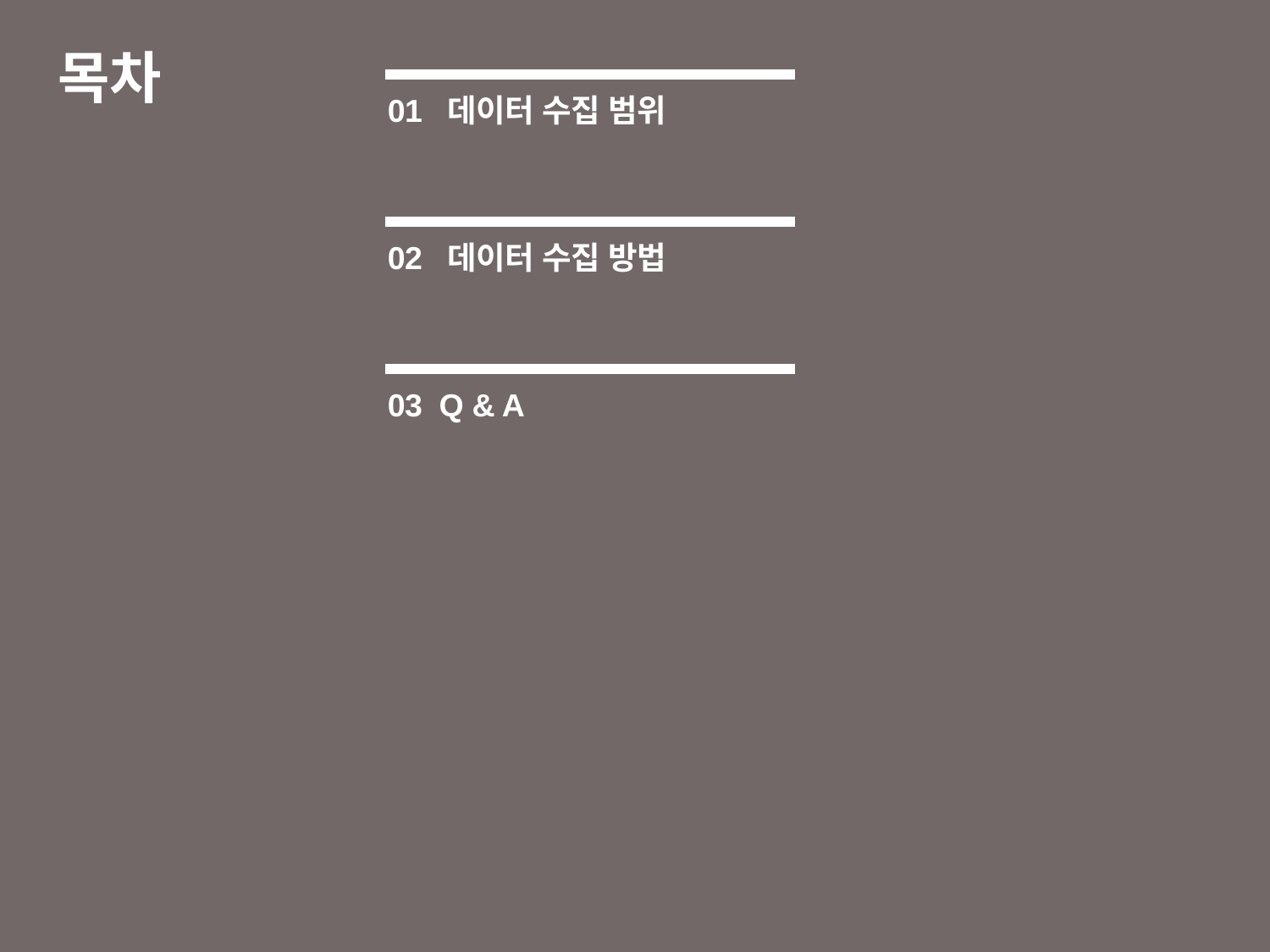

# 목차
01  데이터 수집 범위
02  데이터 수집 방법
03  Q & A